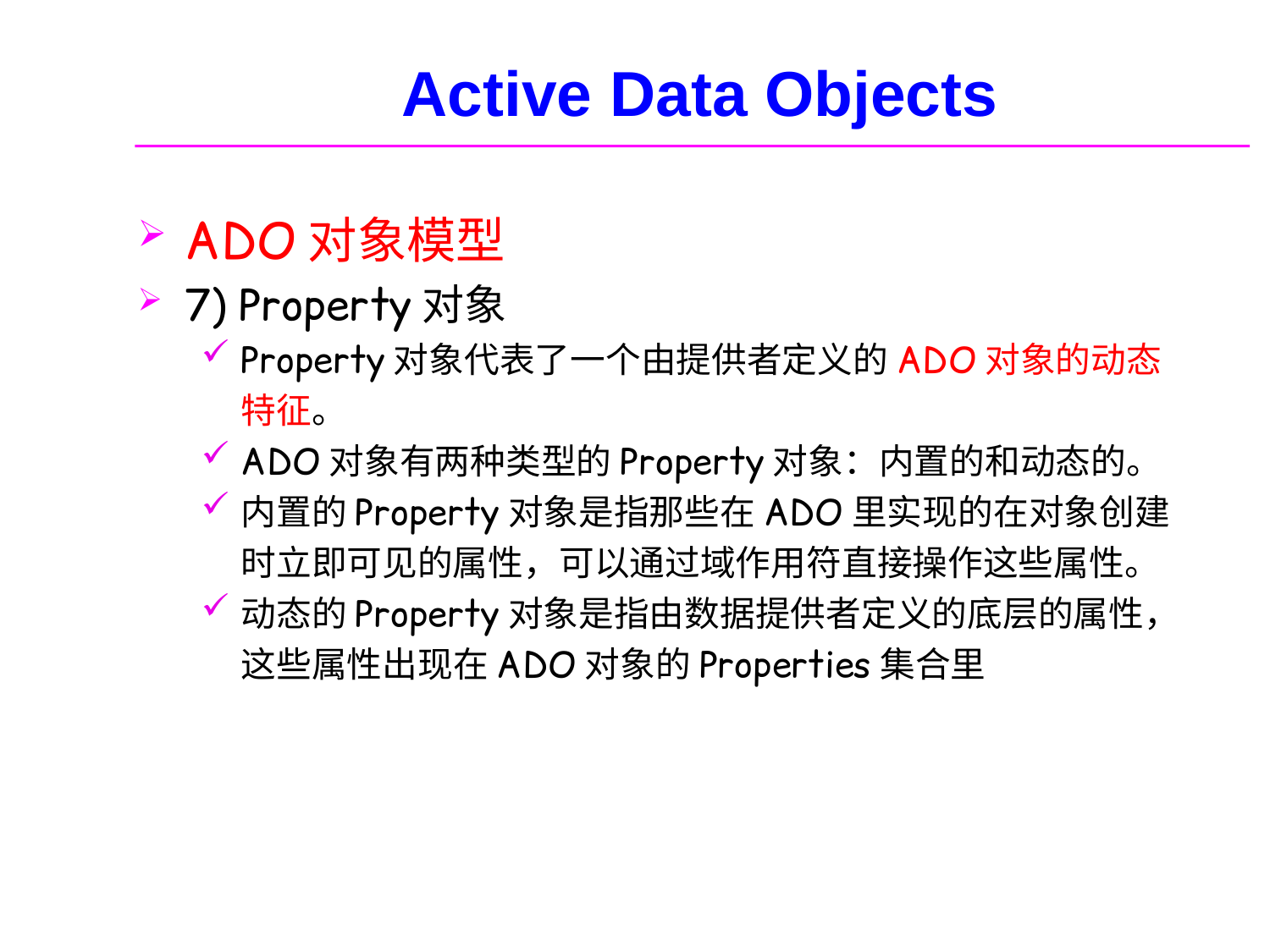

# Active Data Objects
ADO对象模型
7) Property对象
Property对象代表了一个由提供者定义的ADO对象的动态特征。
ADO对象有两种类型的Property对象：内置的和动态的。
内置的Property对象是指那些在ADO里实现的在对象创建时立即可见的属性，可以通过域作用符直接操作这些属性。
动态的Property对象是指由数据提供者定义的底层的属性，这些属性出现在ADO对象的Properties集合里

27